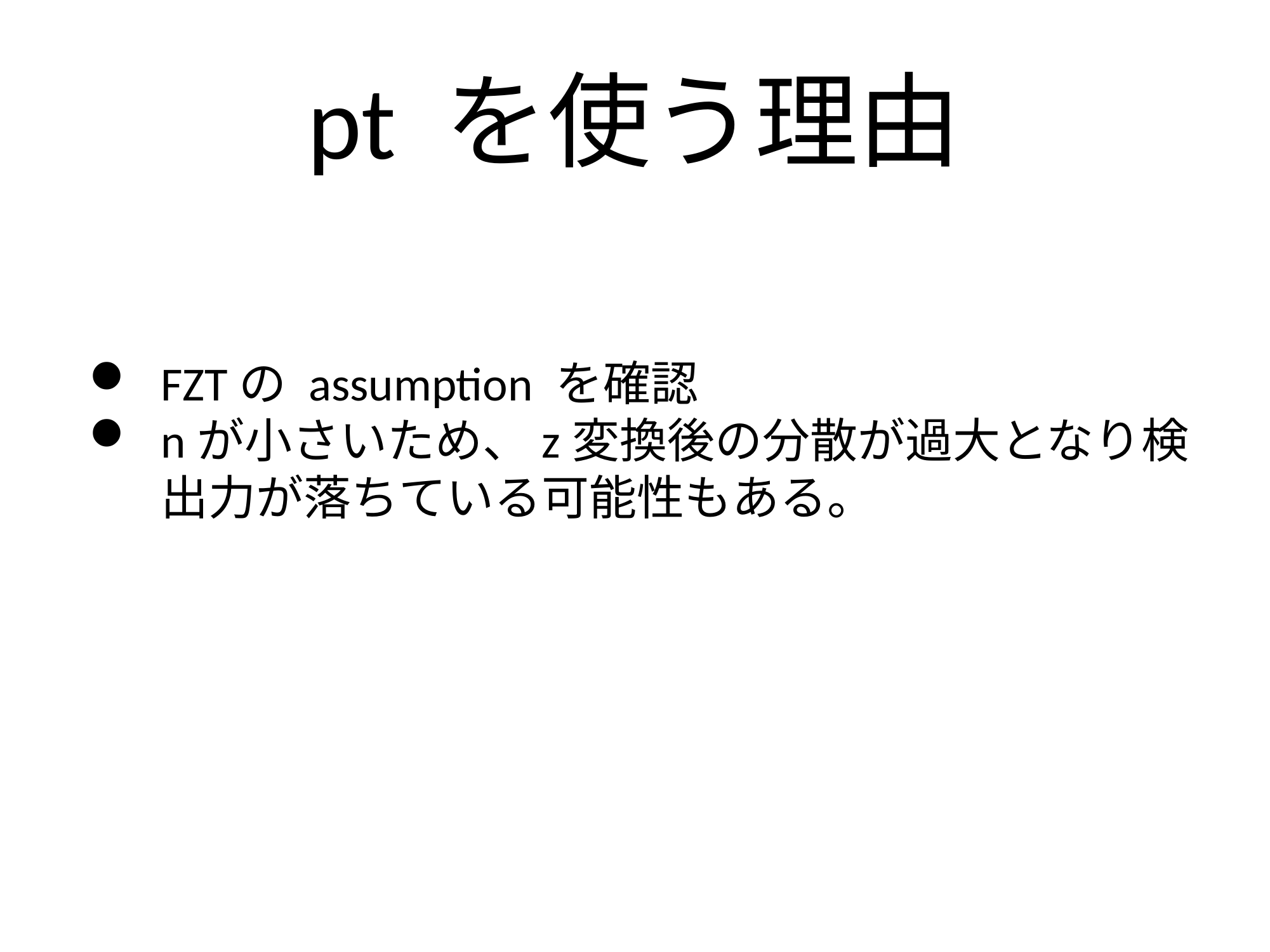

# pt を使う理由
FZTの assumption を確認
nが小さいため、z変換後の分散が過大となり検出力が落ちている可能性もある。